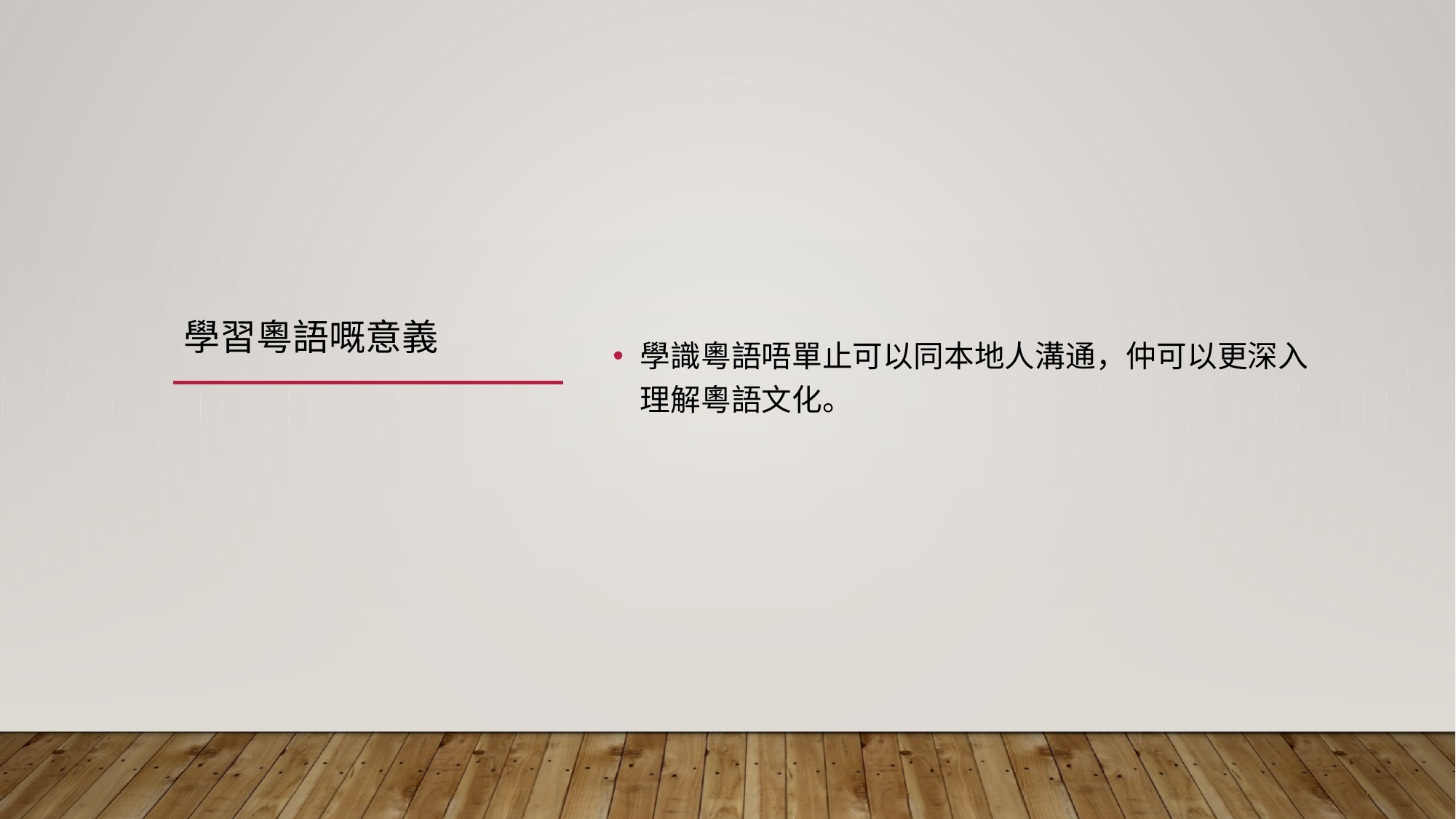

# 學習粵語嘅意義
學識粵語唔單止可以同本地人溝通，仲可以更深入理解粵語文化。